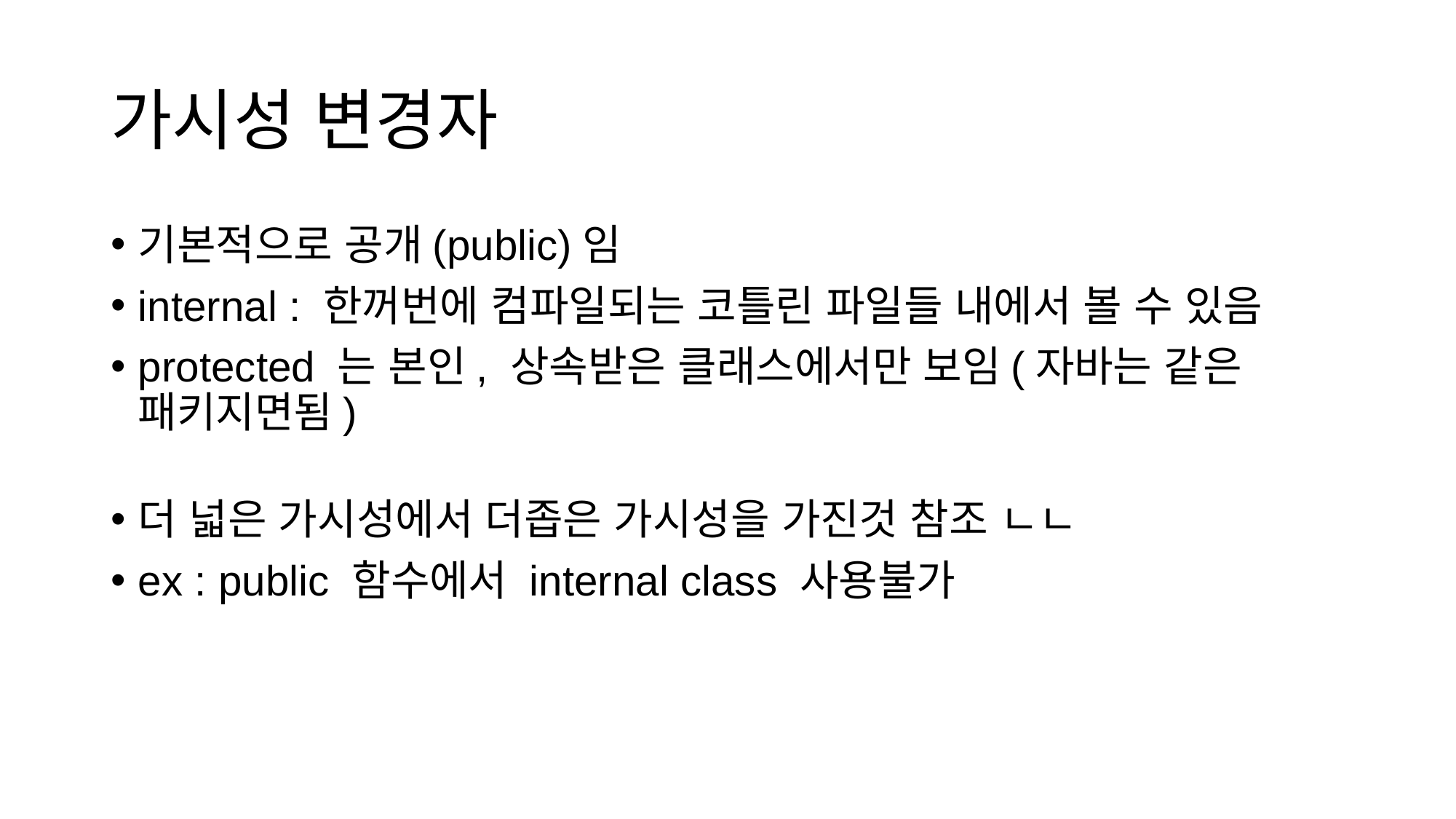

# 가시성 변경자
기본적으로 공개(public)임
internal : 한꺼번에 컴파일되는 코틀린 파일들 내에서 볼 수 있음
protected 는 본인, 상속받은 클래스에서만 보임(자바는 같은 패키지면됨)
더 넓은 가시성에서 더좁은 가시성을 가진것 참조 ㄴㄴ
ex : public 함수에서 internal class 사용불가